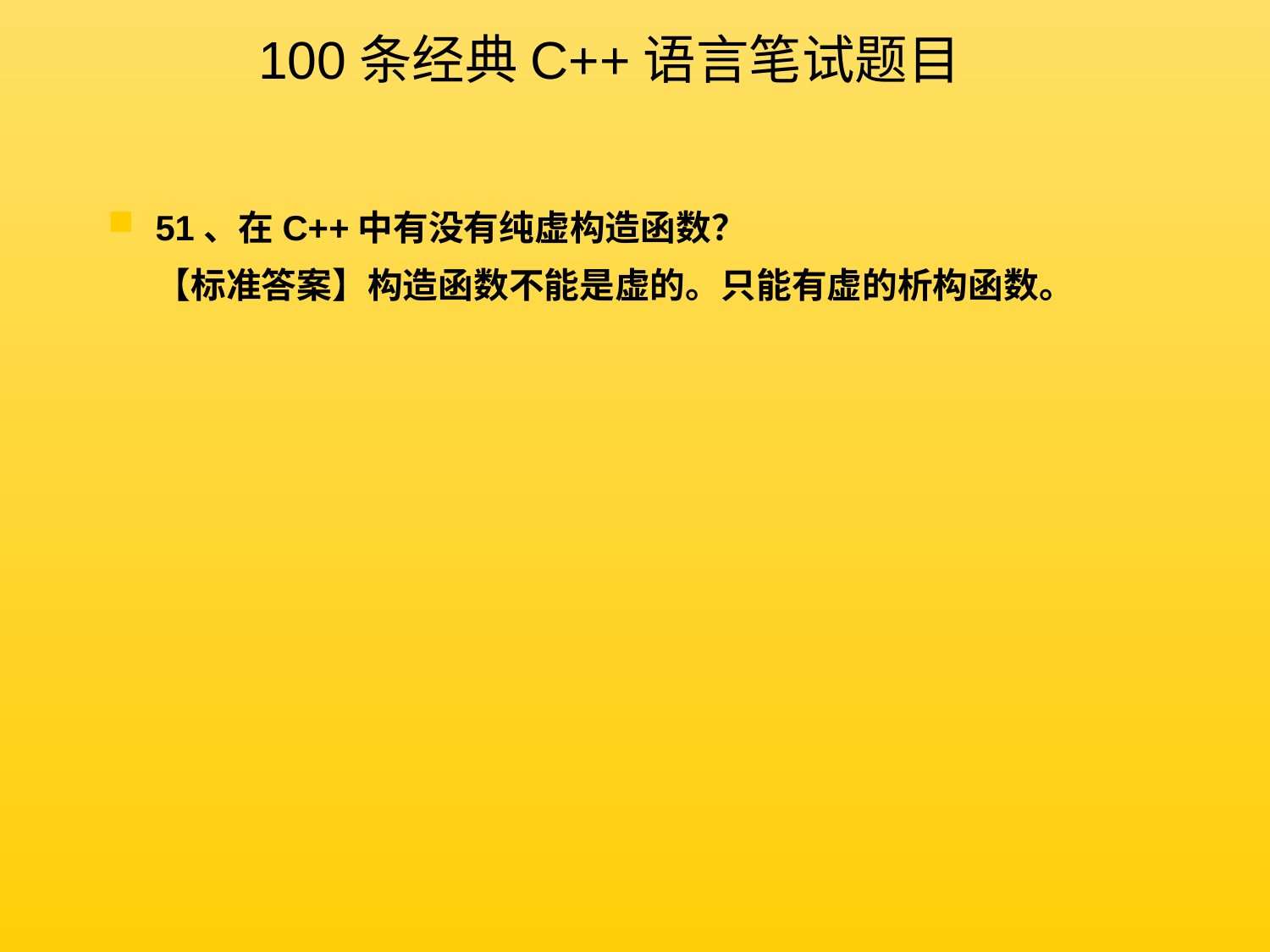

100条经典C++语言笔试题目
51、在C++中有没有纯虚构造函数？
	【标准答案】构造函数不能是虚的。只能有虚的析构函数。